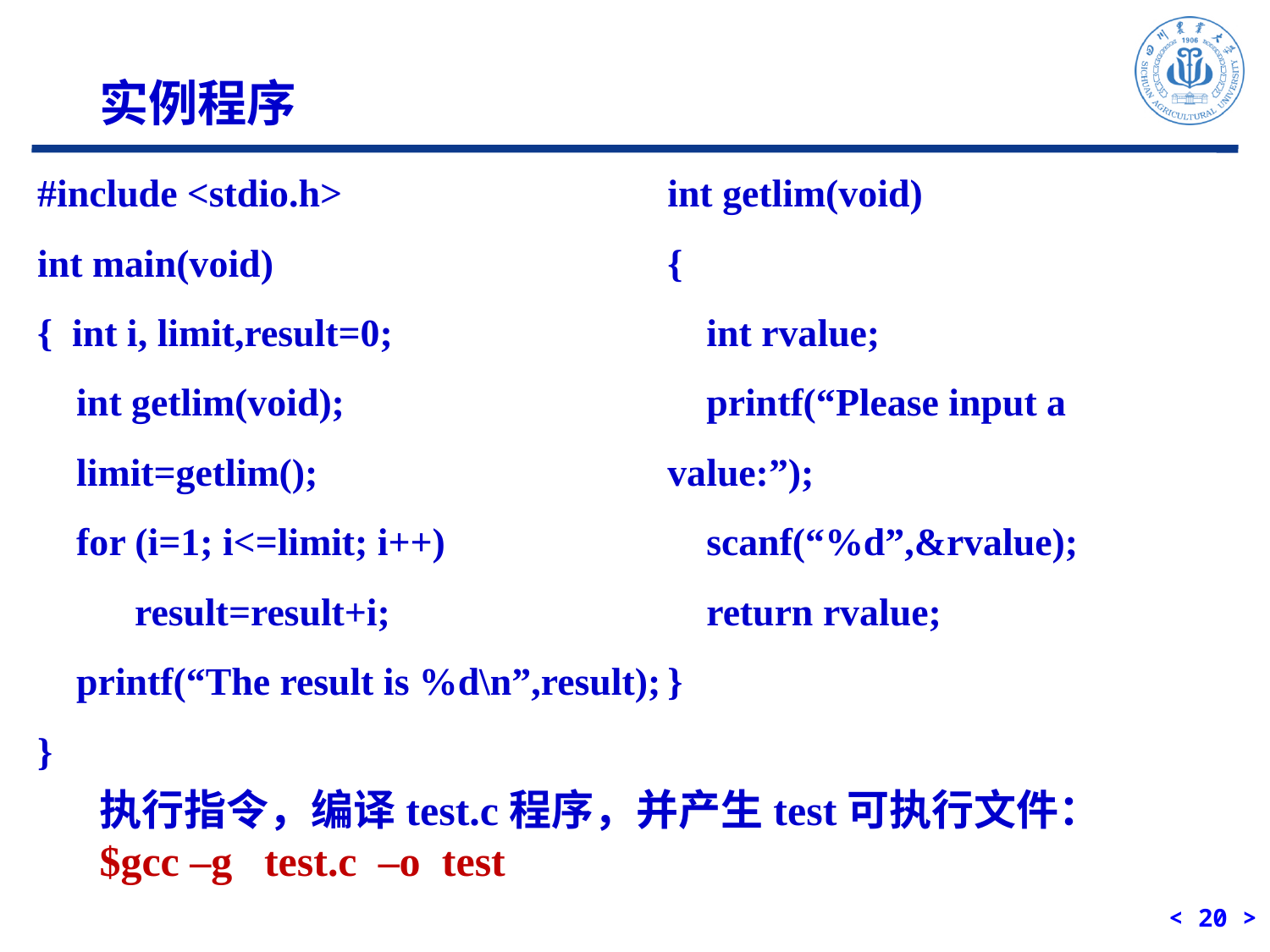

实例程序
#include <stdio.h>
int main(void)
{  int i, limit,result=0;
    int getlim(void);
    limit=getlim();
    for (i=1; i<=limit; i++)
          result=result+i;
    printf(“The result is %d\n”,result);
}
int getlim(void)
{
    int rvalue;
    printf(“Please input a value:”);
    scanf(“%d”,&rvalue);
    return rvalue;
}

执行指令，编译test.c程序，并产生test可执行文件：
$gcc –g   test.c  –o  test